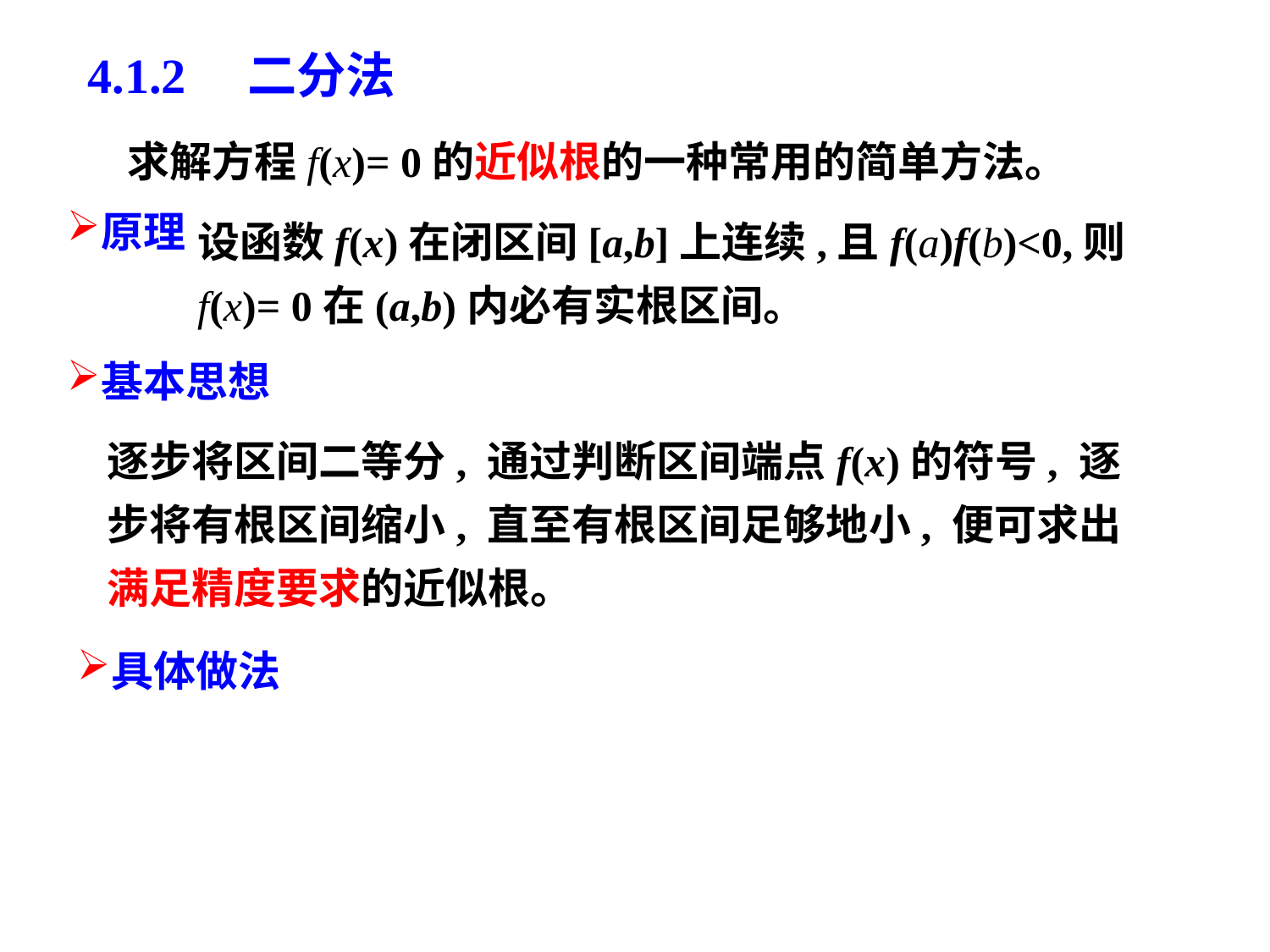

4.1.2    二分法
求解方程f(x)= 0的近似根的一种常用的简单方法。
原理
设函数f(x)在闭区间[a,b]上连续,且f(a)f(b)<0,则 f(x)= 0在(a,b)内必有实根区间。
基本思想
逐步将区间二等分, 通过判断区间端点f(x)的符号, 逐步将有根区间缩小, 直至有根区间足够地小, 便可求出满足精度要求的近似根。
具体做法